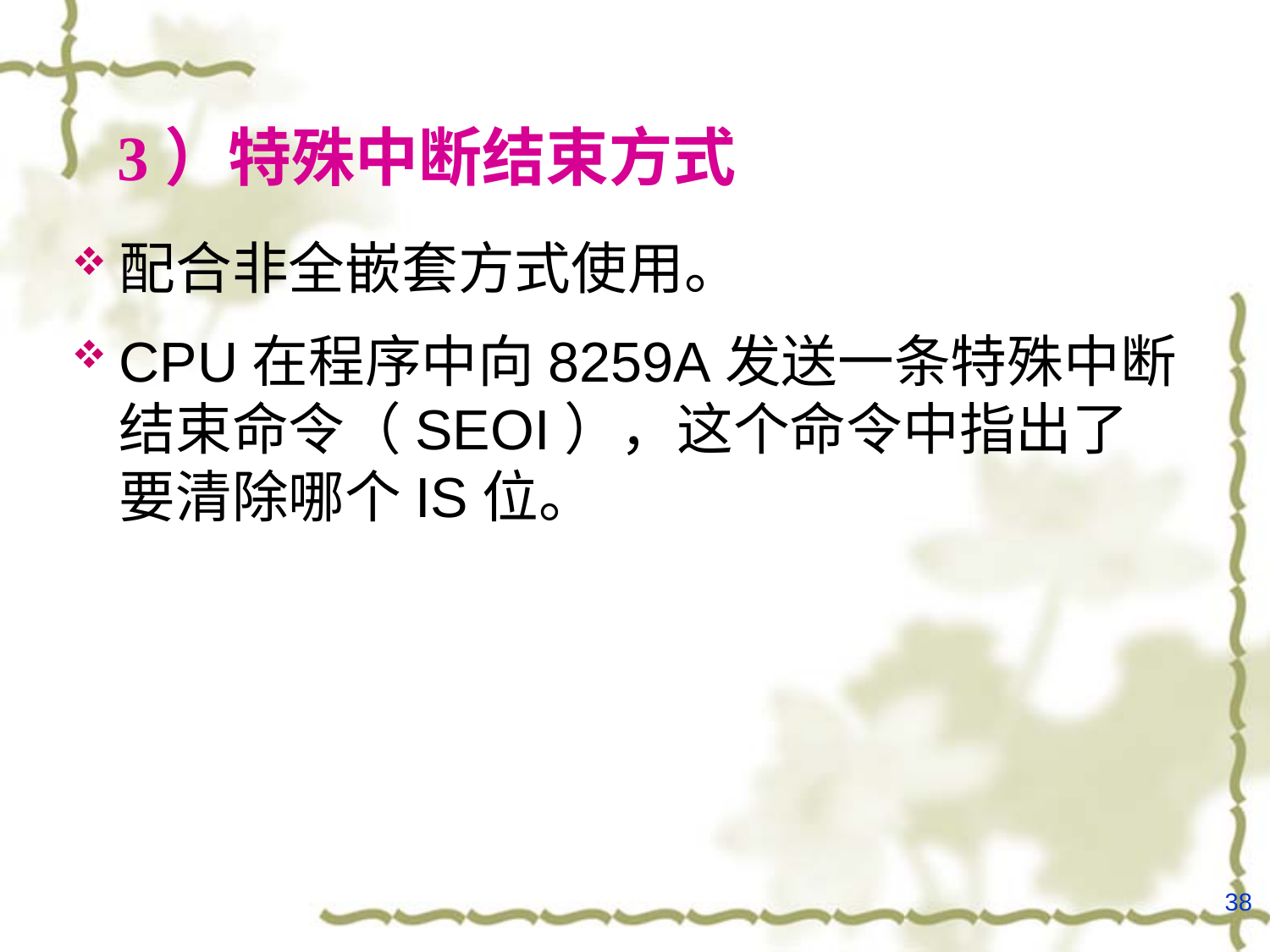

# 3）特殊中断结束方式
配合非全嵌套方式使用。
CPU在程序中向8259A发送一条特殊中断结束命令（SEOI），这个命令中指出了要清除哪个IS位。

38